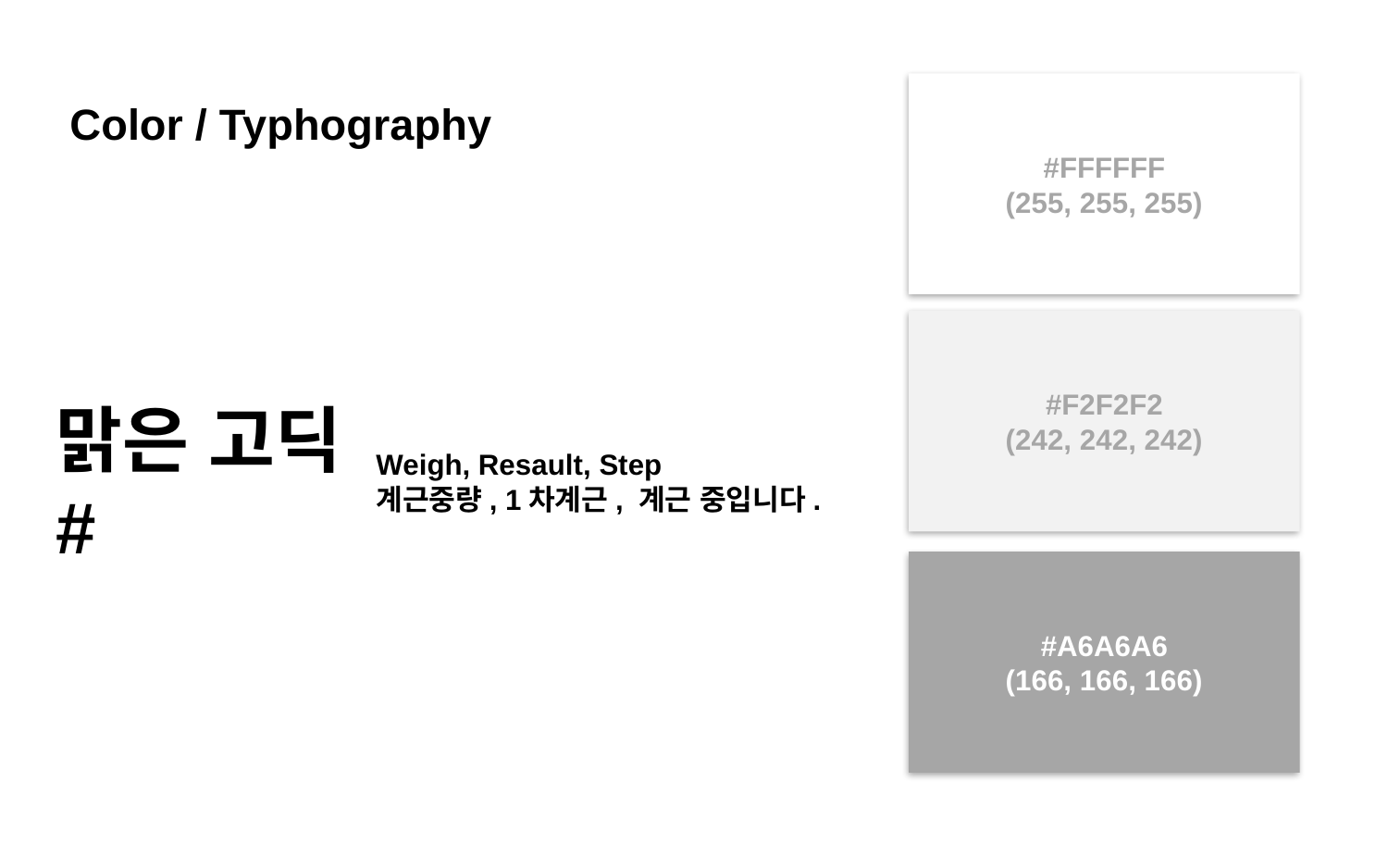

#FFFFFF
(255, 255, 255)
Color / Typhography
#F2F2F2
(242, 242, 242)
맑은 고딕
#
Weigh, Resault, Step
계근중량, 1차계근, 계근 중입니다.
#A6A6A6
(166, 166, 166)